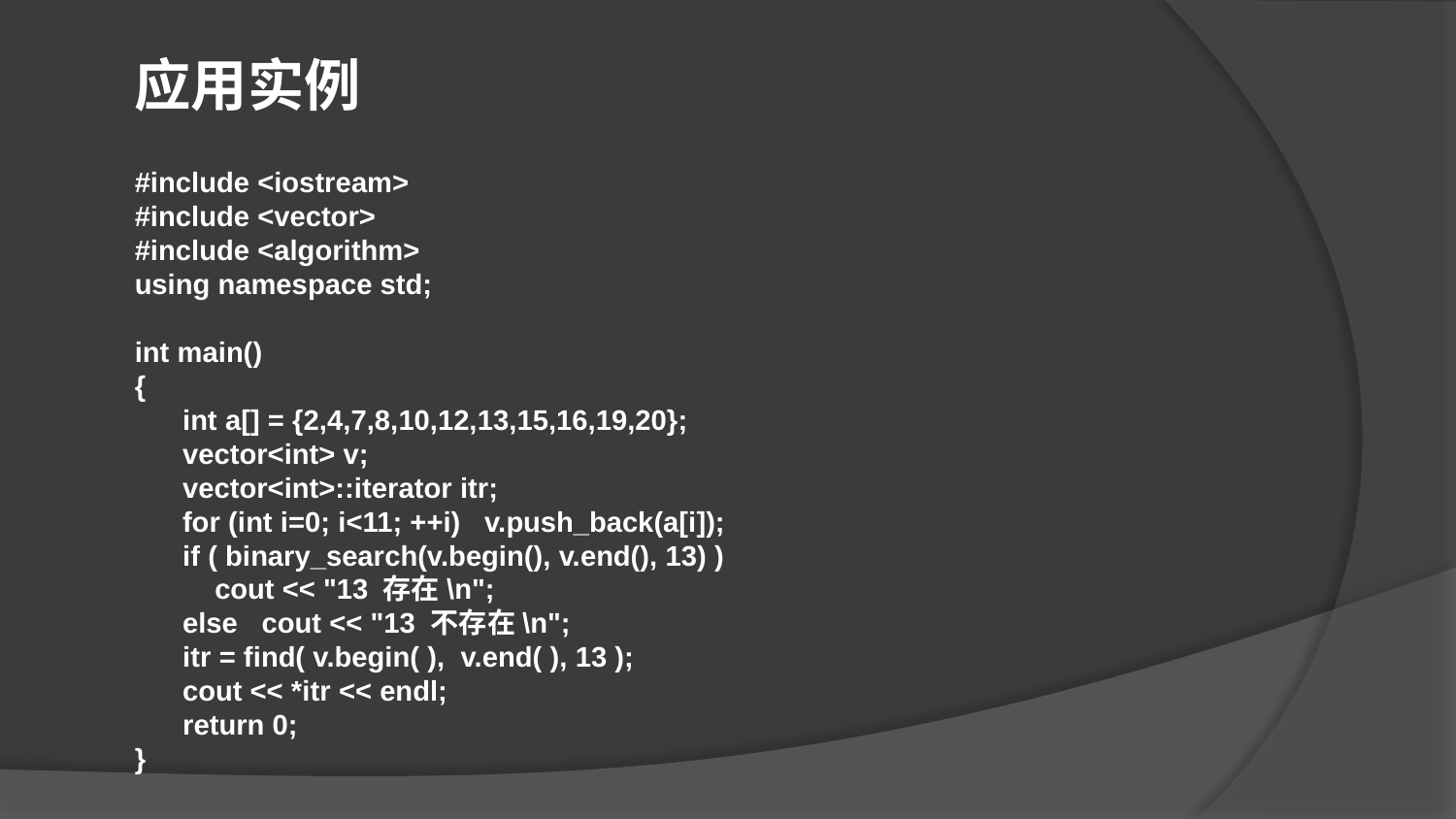

应用实例
#include <iostream>
#include <vector>
#include <algorithm>
using namespace std;

int main()
{
      int a[] = {2,4,7,8,10,12,13,15,16,19,20};
      vector<int> v;
      vector<int>::iterator itr;
      for (int i=0; i<11; ++i)   v.push_back(a[i]);
      if ( binary_search(v.begin(), v.end(), 13) )
          cout << "13 存在\n";
      else   cout << "13 不存在\n";
      itr = find( v.begin( ),  v.end( ), 13 );
      cout << *itr << endl;
      return 0;
}